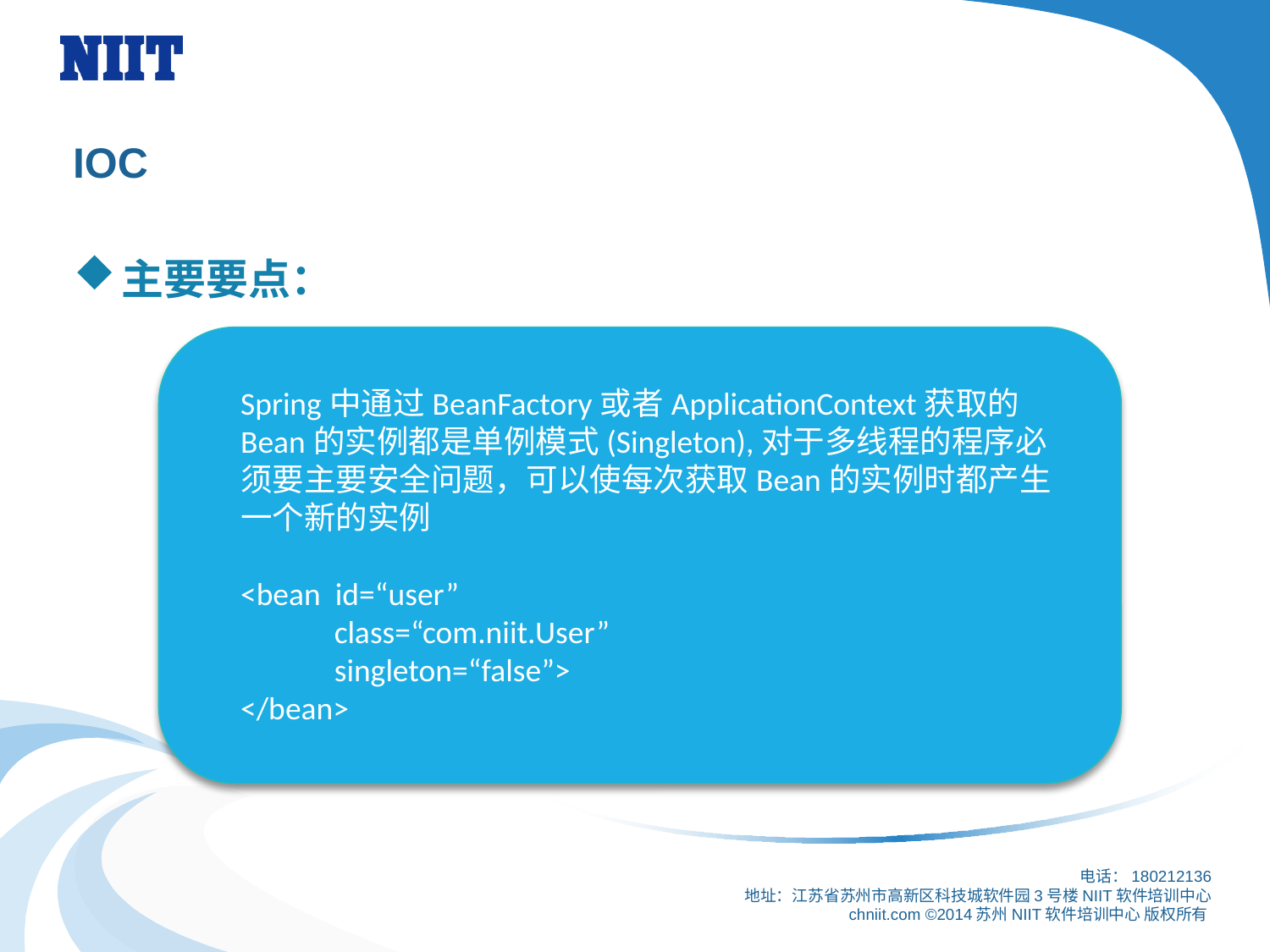

# IOC
主要要点：

Spring中通过BeanFactory或者ApplicationContext获取的Bean的实例都是单例模式(Singleton),对于多线程的程序必须要主要安全问题，可以使每次获取Bean的实例时都产生一个新的实例

<bean  id=“user”
             class=“com.niit.User”
             singleton=“false”>
</bean>